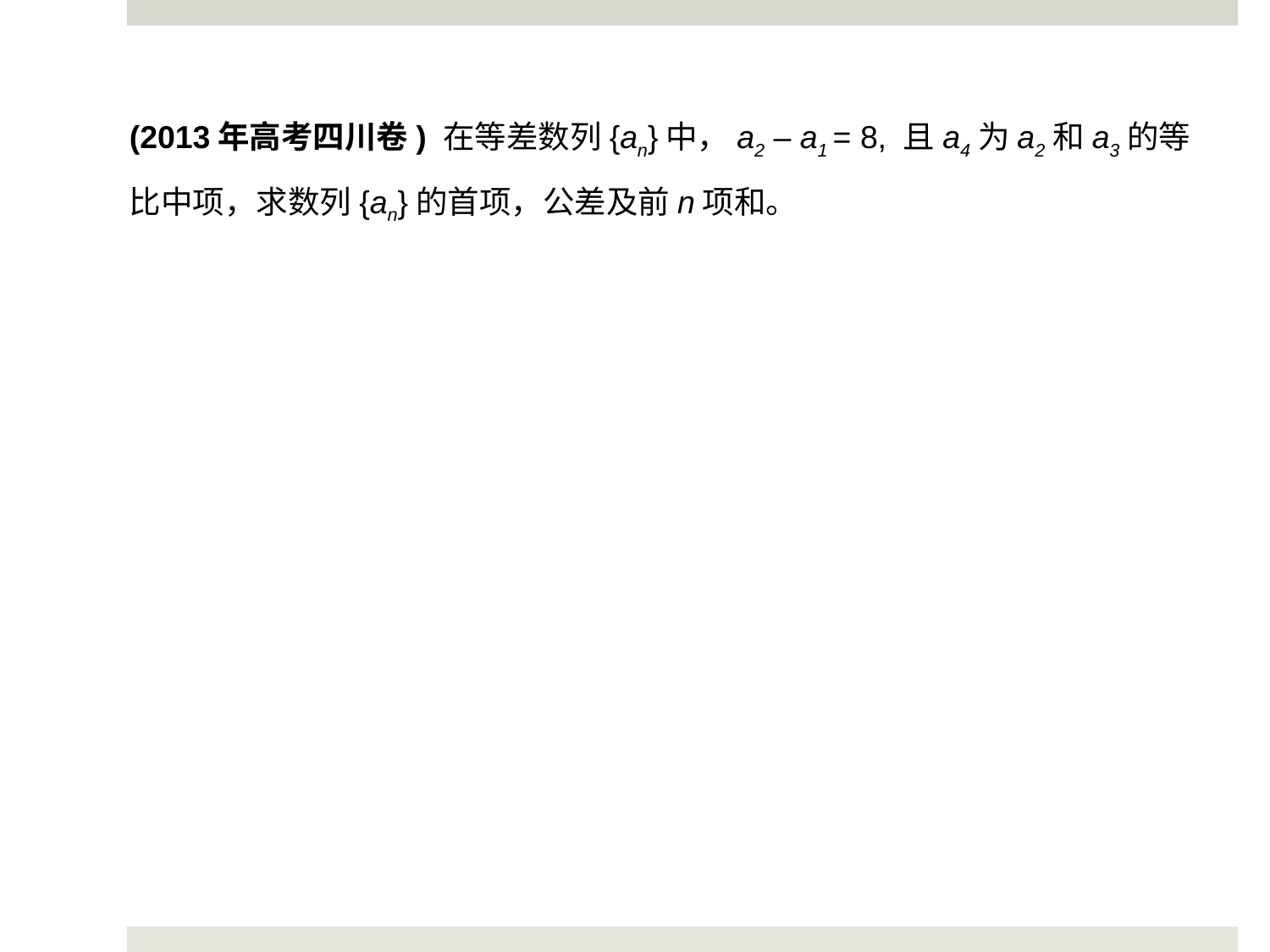

(2013年高考四川卷) 在等差数列{an}中，a2 – a1 = 8, 且a4为a2和a3的等比中项，求数列{an}的首项，公差及前n项和。